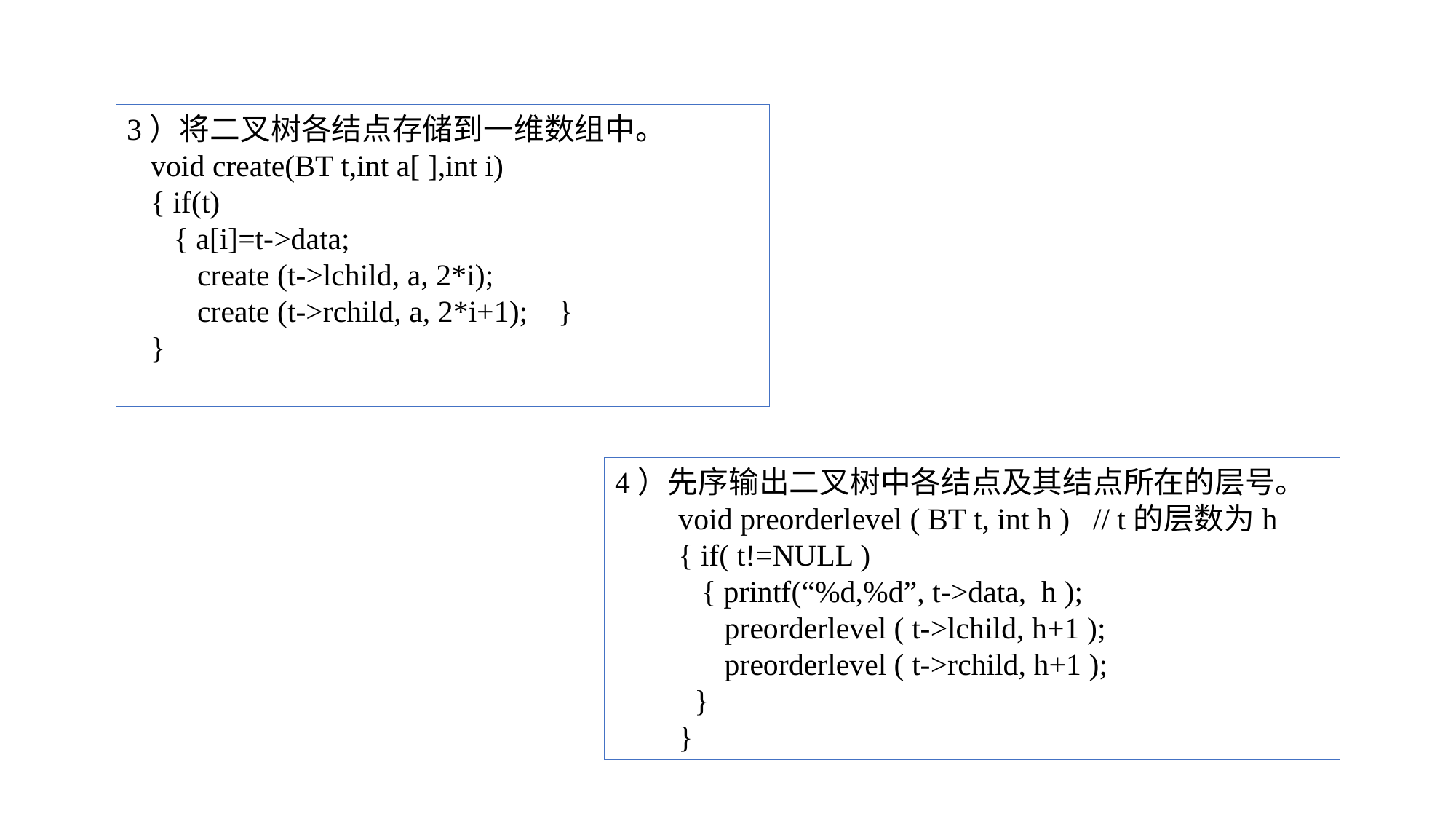

3）将二叉树各结点存储到一维数组中。
void create(BT t,int a[ ],int i)
{ if(t)
  { a[i]=t->data;
   create (t->lchild, a, 2*i);
   create (t->rchild, a, 2*i+1);    }
}

4）先序输出二叉树中各结点及其结点所在的层号。
void preorderlevel ( BT t, int h )   // t的层数为h
{ if( t!=NULL )
   { printf(“%d,%d”, t->data,  h );
      preorderlevel ( t->lchild, h+1 );
      preorderlevel ( t->rchild, h+1 );
}
}